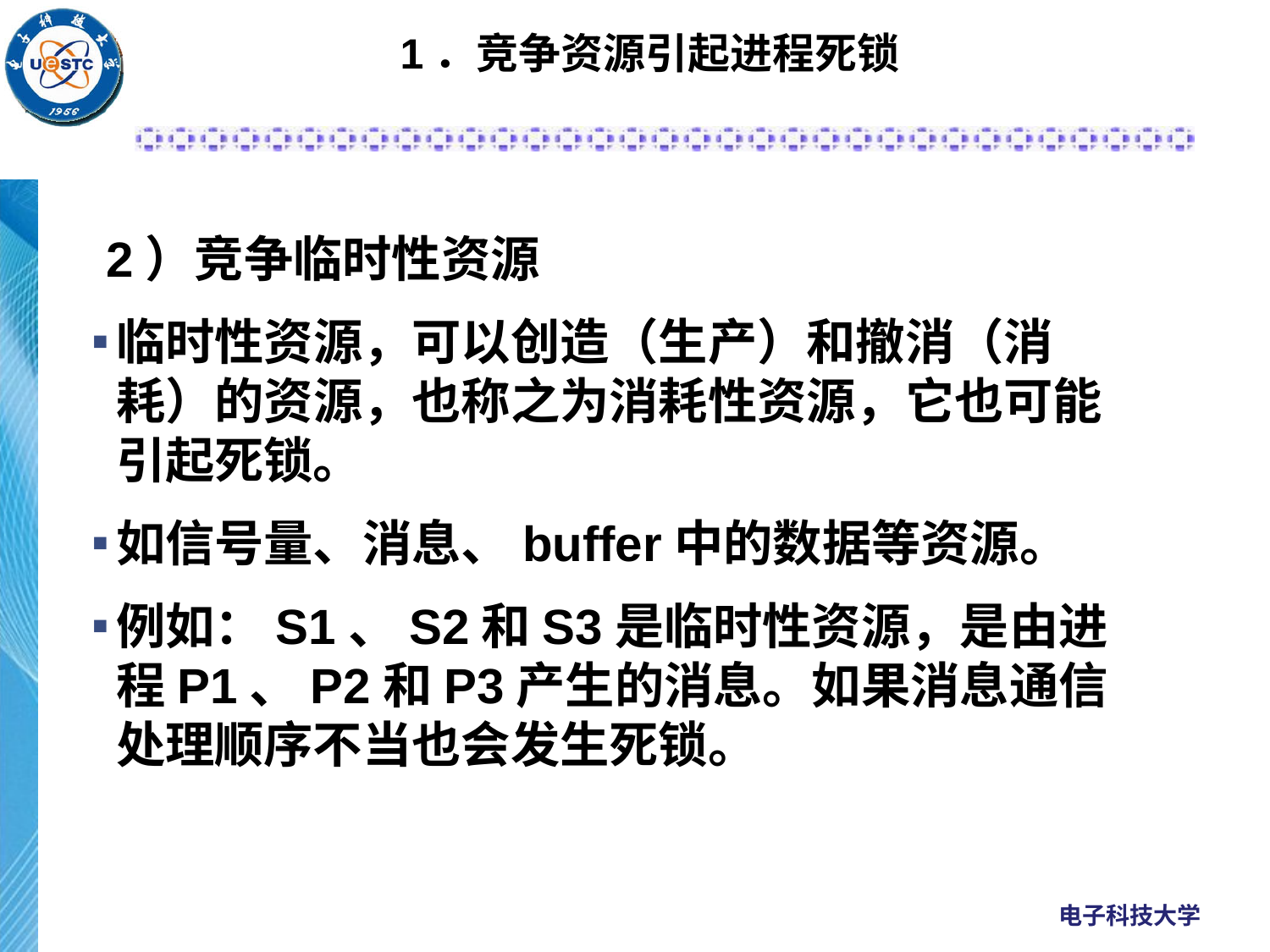

# 1．竞争资源引起进程死锁
 2）竞争临时性资源
临时性资源，可以创造（生产）和撤消（消耗）的资源，也称之为消耗性资源，它也可能引起死锁。
如信号量、消息、buffer中的数据等资源。
例如：S1、S2和S3是临时性资源，是由进程P1、P2和P3产生的消息。如果消息通信处理顺序不当也会发生死锁。